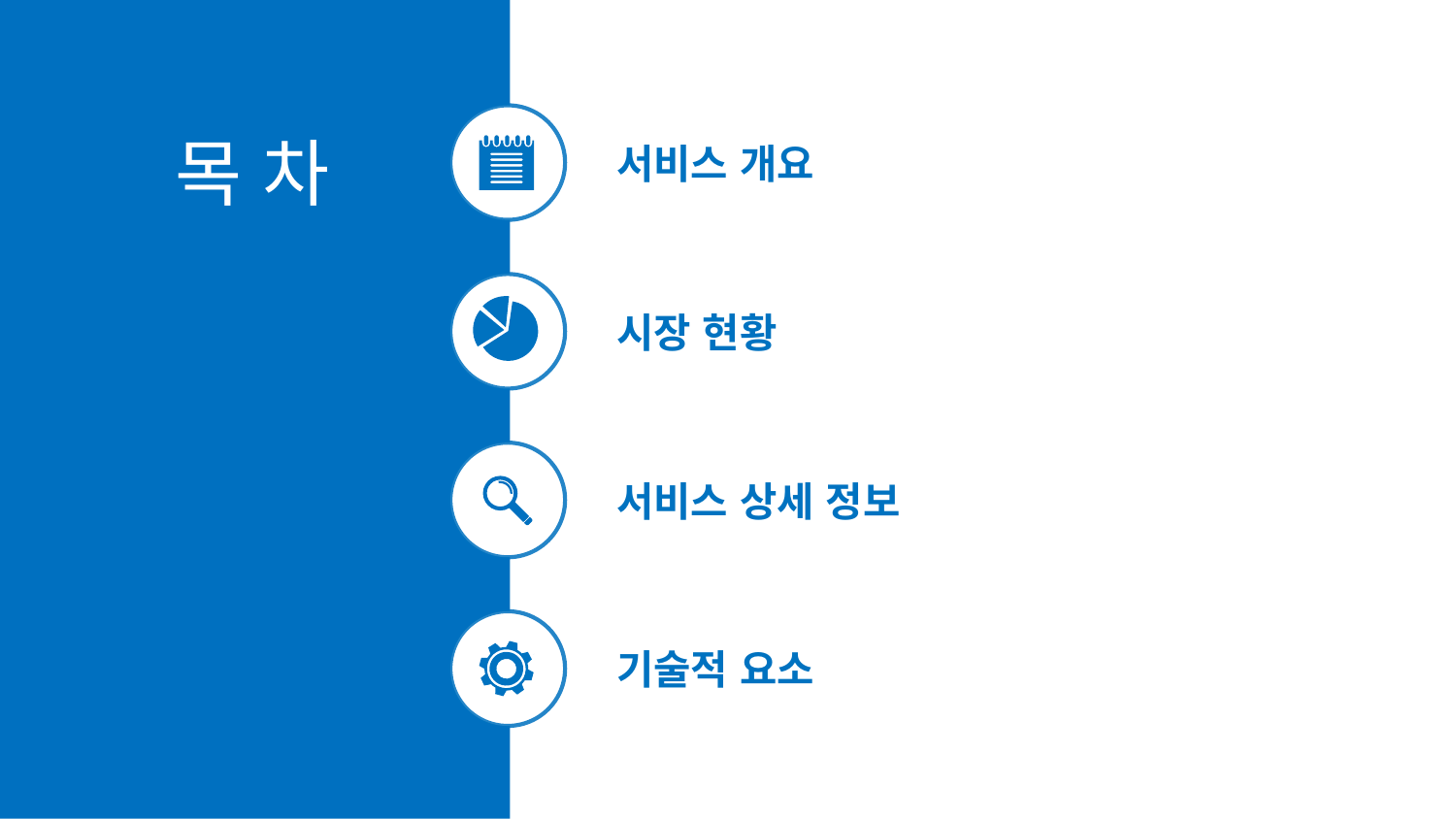

목 차

서비스 개요

시장 현황

서비스 상세 정보

기술적 요소